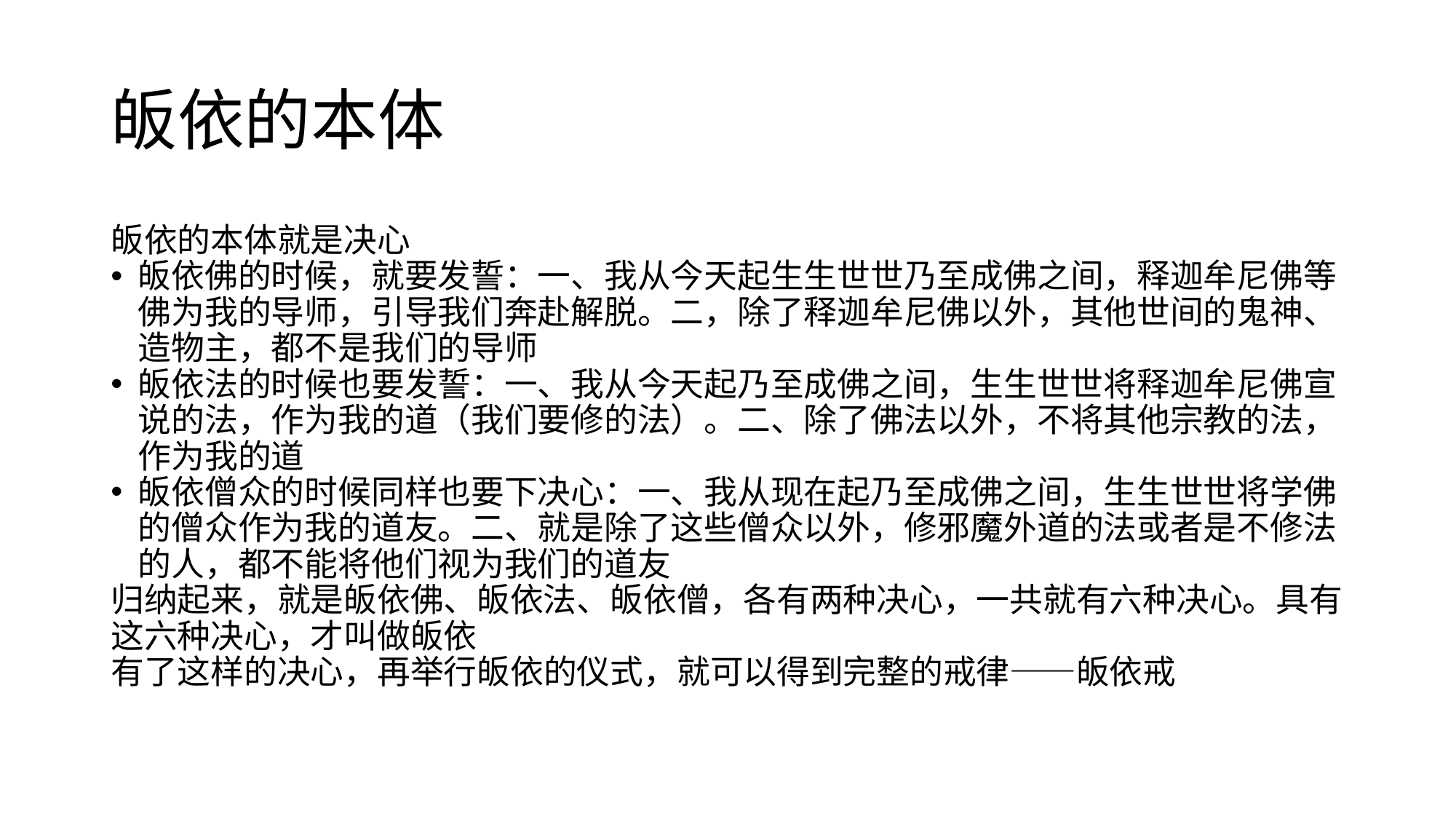

# 皈依的本体
皈依的本体就是决心
皈依佛的时候，就要发誓：一、我从今天起生生世世乃至成佛之间，释迦牟尼佛等佛为我的导师，引导我们奔赴解脱。二，除了释迦牟尼佛以外，其他世间的鬼神、造物主，都不是我们的导师
皈依法的时候也要发誓：一、我从今天起乃至成佛之间，生生世世将释迦牟尼佛宣说的法，作为我的道（我们要修的法）。二、除了佛法以外，不将其他宗教的法，作为我的道
皈依僧众的时候同样也要下决心：一、我从现在起乃至成佛之间，生生世世将学佛的僧众作为我的道友。二、就是除了这些僧众以外，修邪魔外道的法或者是不修法的人，都不能将他们视为我们的道友
归纳起来，就是皈依佛、皈依法、皈依僧，各有两种决心，一共就有六种决心。具有这六种决心，才叫做皈依
有了这样的决心，再举行皈依的仪式，就可以得到完整的戒律——皈依戒